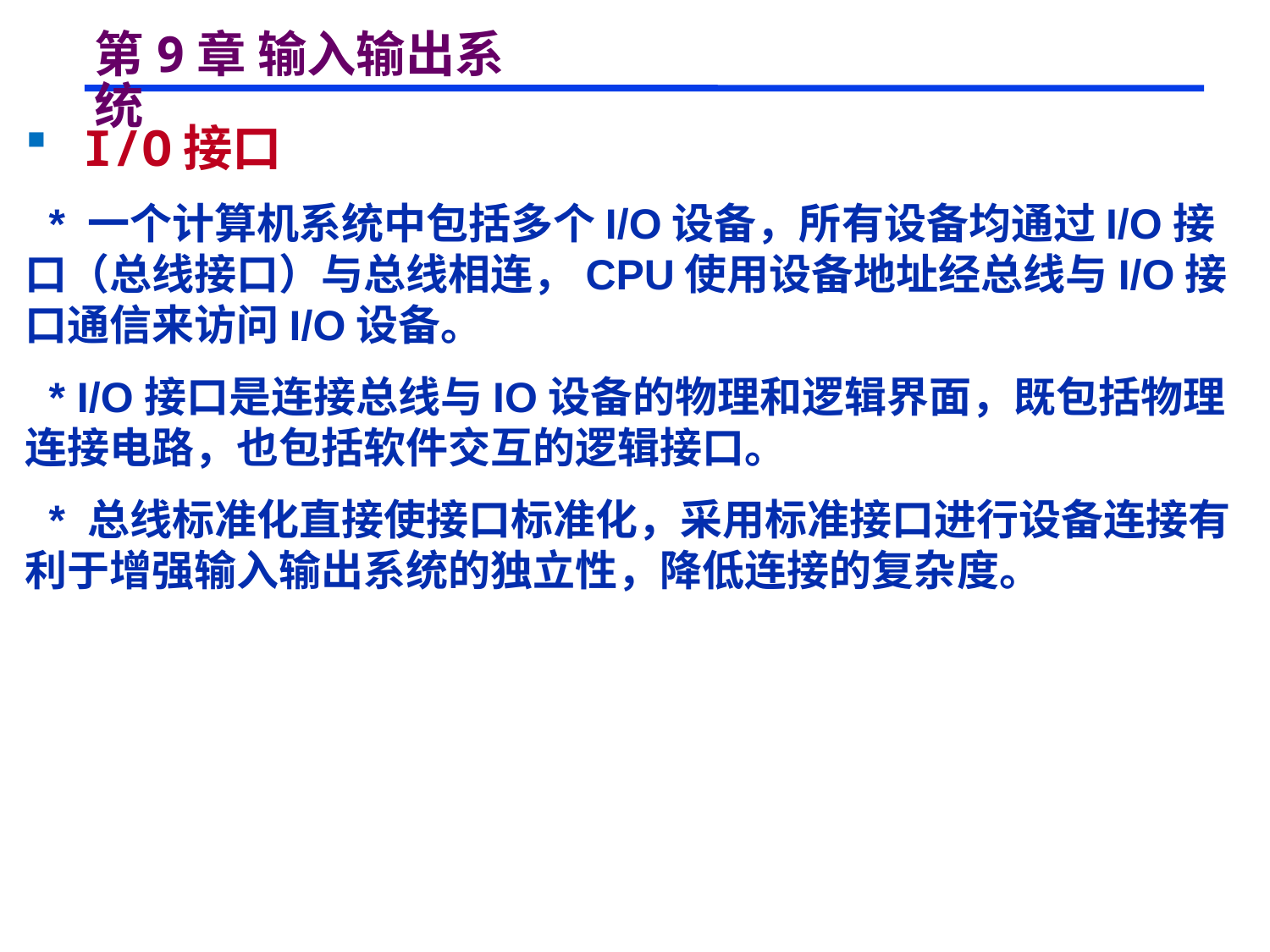

# 第9章 输入输出系统
 I/O接口
  * 一个计算机系统中包括多个I/O设备，所有设备均通过I/O接口（总线接口）与总线相连，CPU使用设备地址经总线与I/O接口通信来访问I/O设备。
  * I/O接口是连接总线与IO设备的物理和逻辑界面，既包括物理连接电路，也包括软件交互的逻辑接口。
  * 总线标准化直接使接口标准化，采用标准接口进行设备连接有利于增强输入输出系统的独立性，降低连接的复杂度。